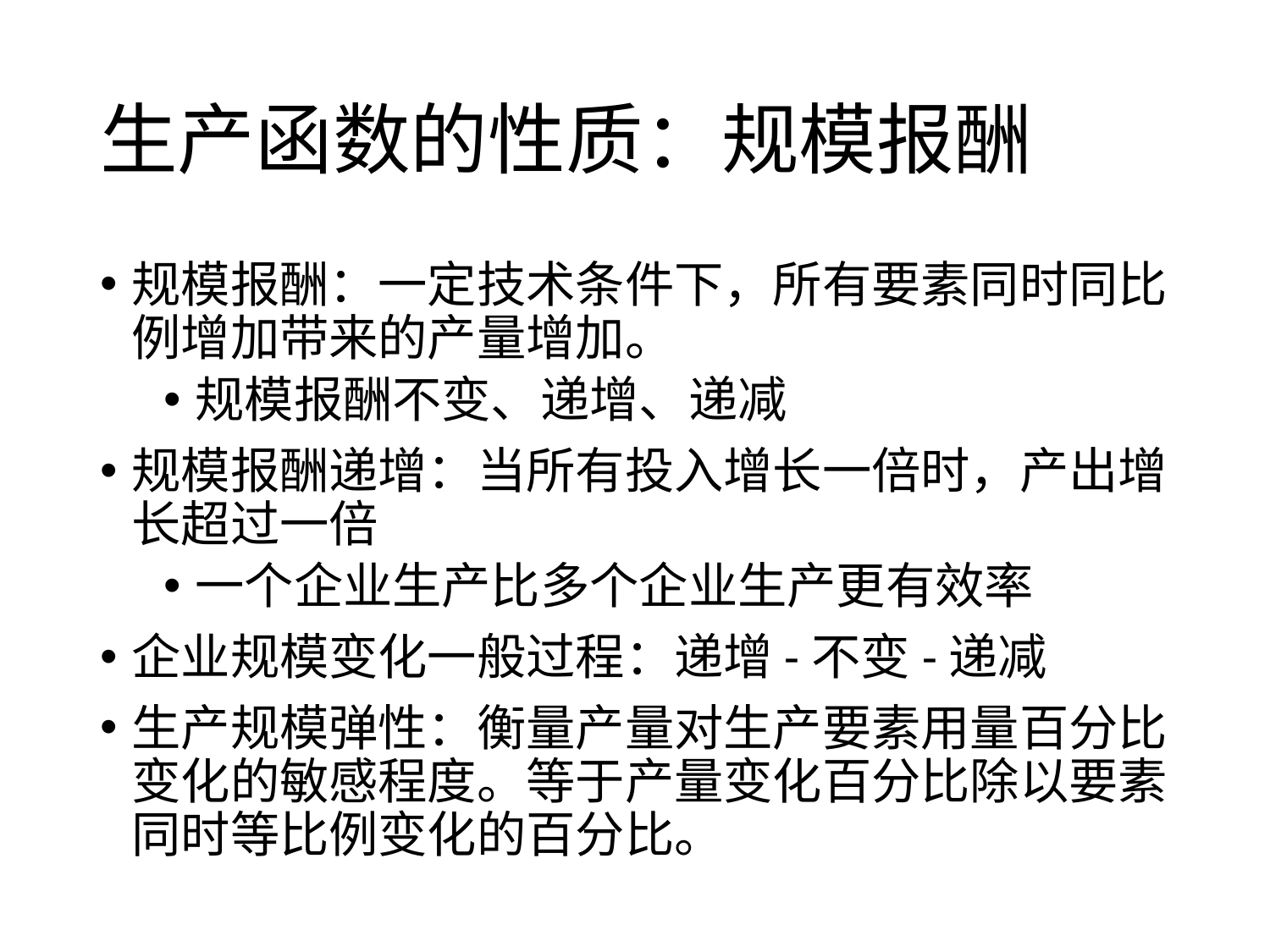

# 生产函数的性质：规模报酬
规模报酬：一定技术条件下，所有要素同时同比例增加带来的产量增加。
规模报酬不变、递增、递减
规模报酬递增：当所有投入增长一倍时，产出增长超过一倍
一个企业生产比多个企业生产更有效率
企业规模变化一般过程：递增-不变-递减
生产规模弹性：衡量产量对生产要素用量百分比变化的敏感程度。等于产量变化百分比除以要素同时等比例变化的百分比。